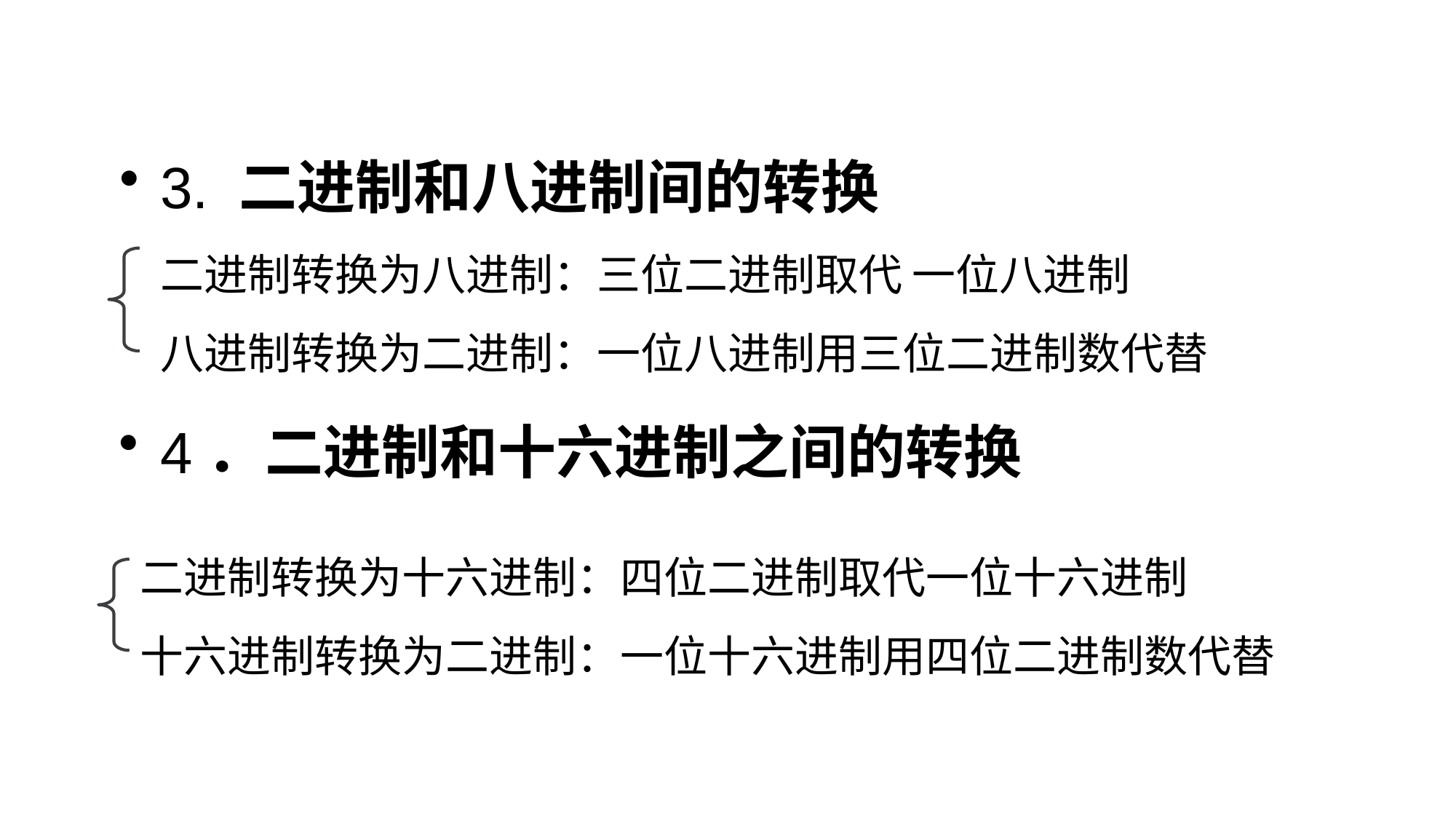

3. 二进制和八进制间的转换
 二进制转换为八进制：三位二进制取代 一位八进制
 八进制转换为二进制：一位八进制用三位二进制数代替

4．二进制和十六进制之间的转换
二进制转换为十六进制：四位二进制取代一位十六进制
十六进制转换为二进制：一位十六进制用四位二进制数代替